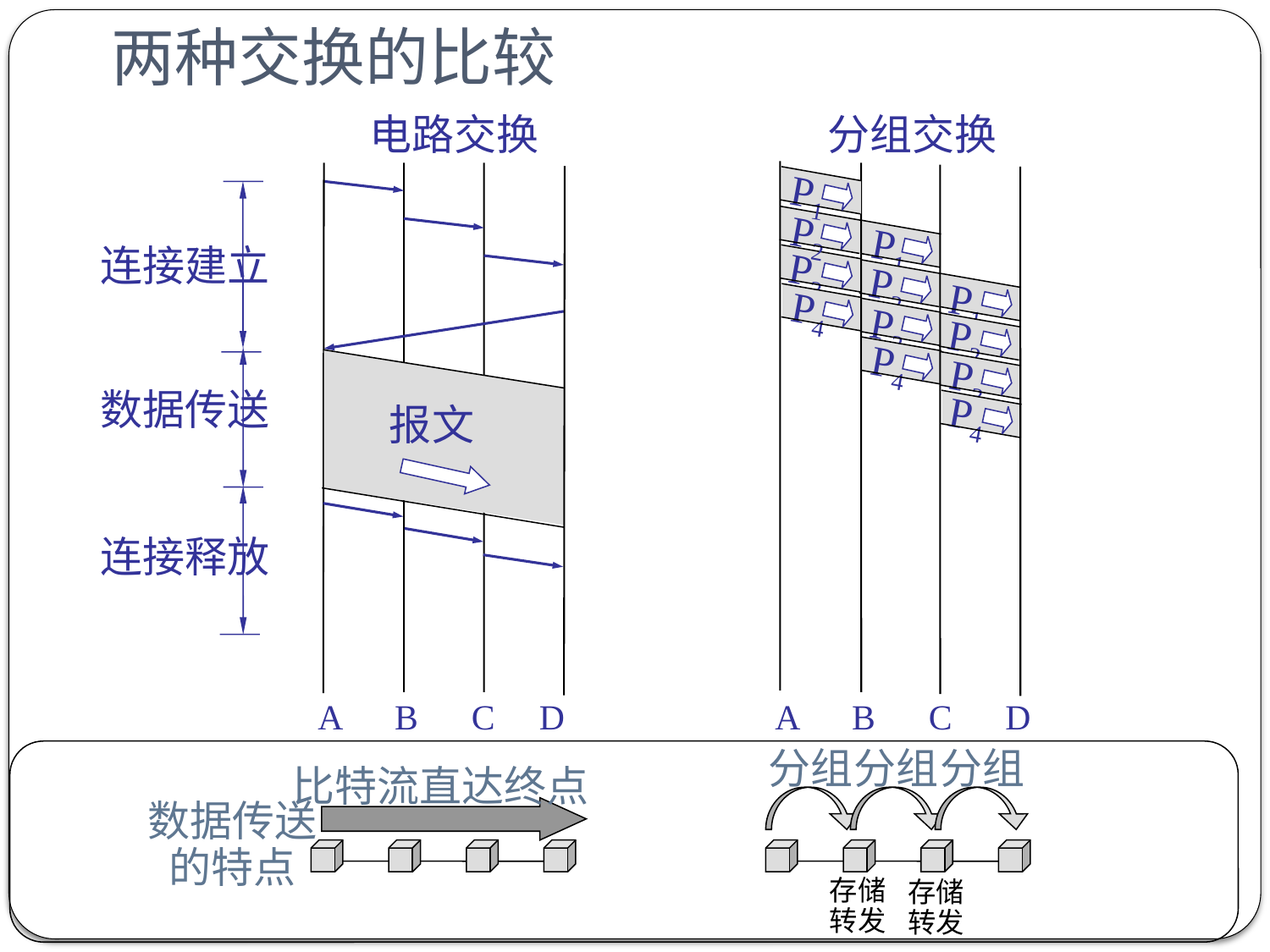

# 两种交换的比较
电路交换
分组交换

P1

连接建立

P2

P1

P3

P2

P1

P4

P3

P2

P4

P3

数据传送

报文

P4

连接释放

A      B      C     D
A      B      C      D

分组
分组
分组
比特流直达终点

数据传送
的特点

存储
转发
存储
转发